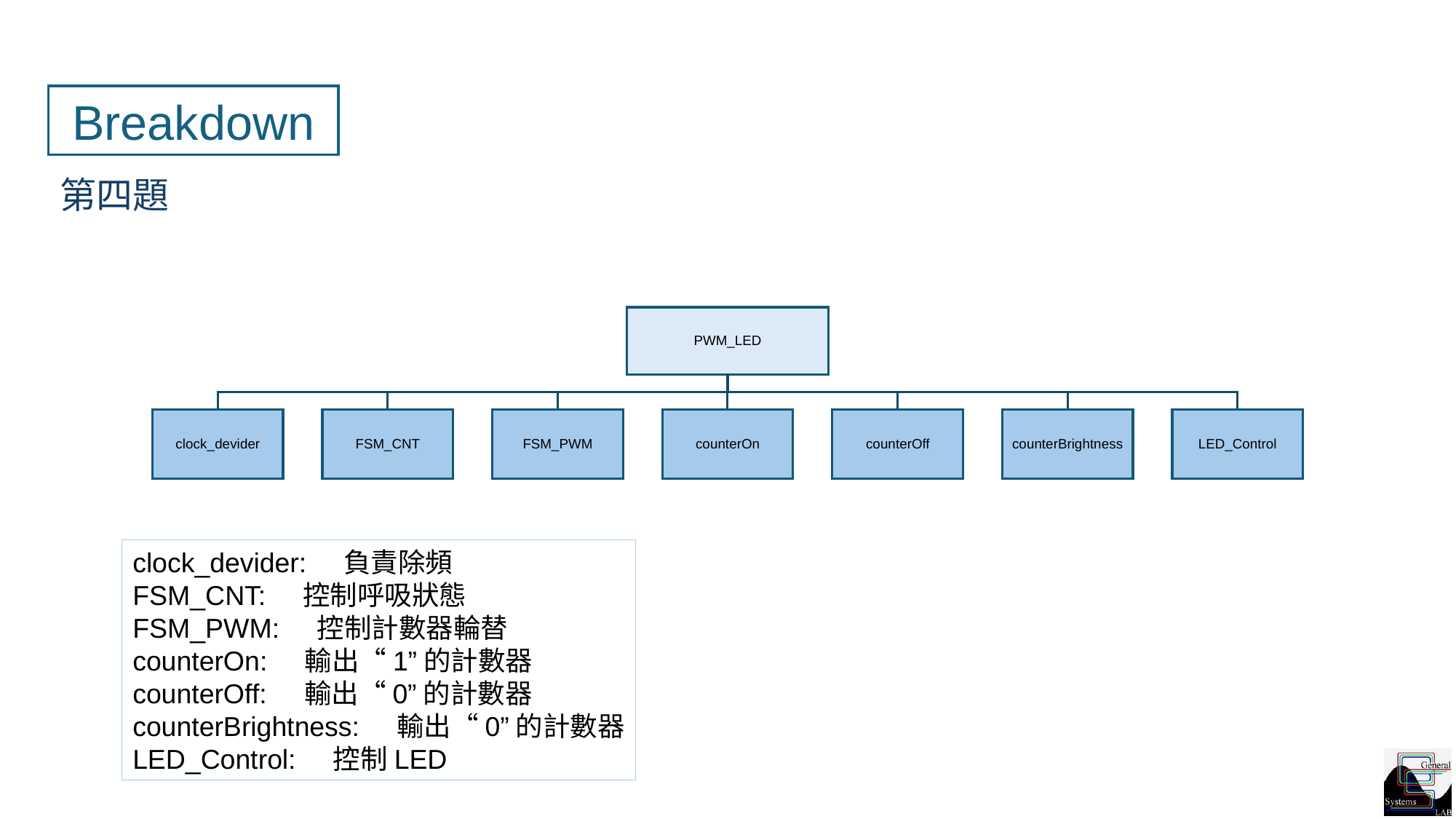

PWM_LED
clock_devider
FSM_CNT
FSM_PWM
counterOn
counterOff
counterBrightness
LED_Control
Breakdown
第四題
clock_devider:    負責除頻
FSM_CNT:    控制呼吸狀態
FSM_PWM:    控制計數器輪替
counterOn:    輸出“1”的計數器
counterOff:    輸出“0”的計數器
counterBrightness:    輸出“0”的計數器
LED_Control:    控制LED